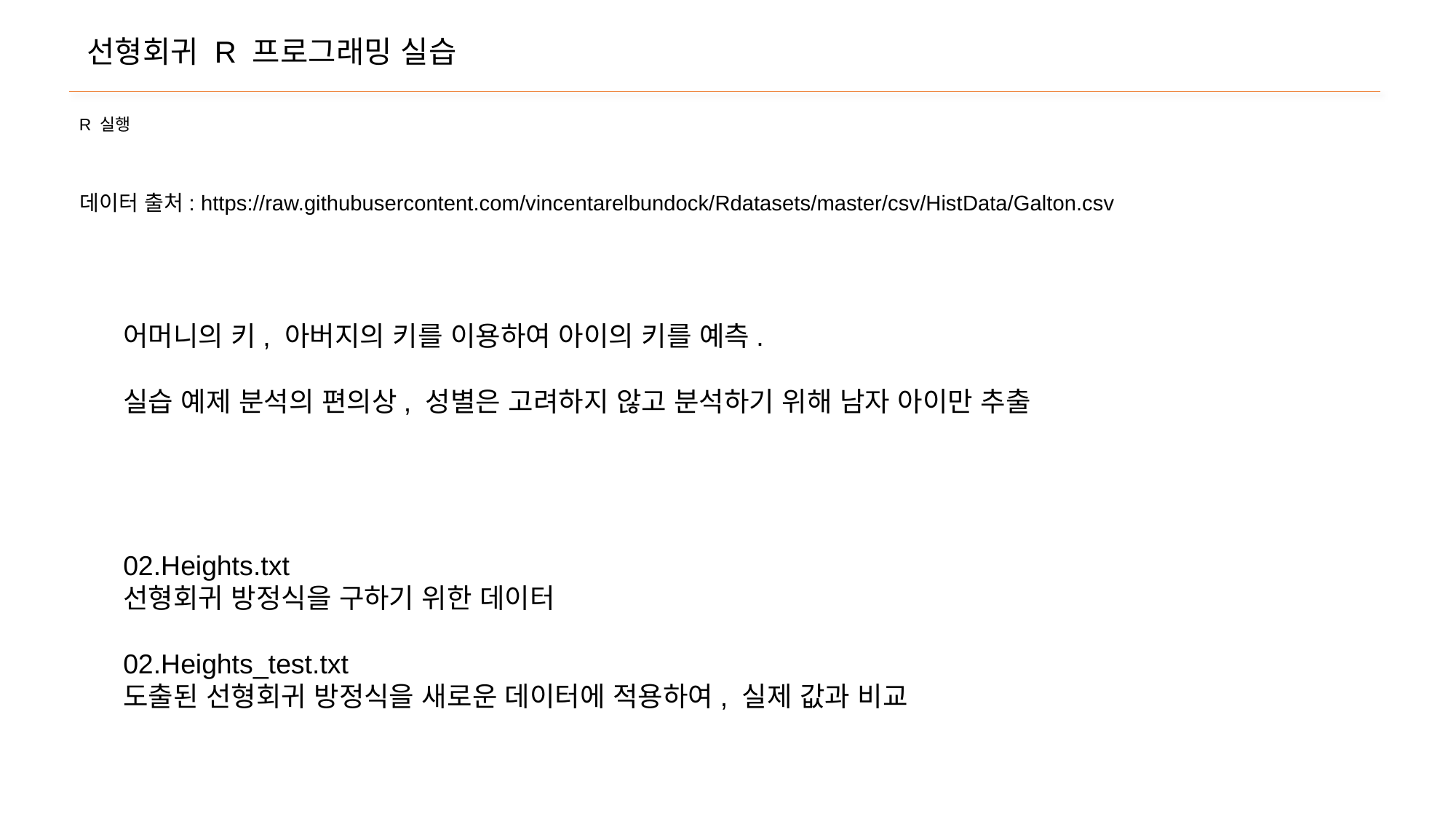

선형회귀 R 프로그래밍 실습
R 실행
데이터 출처: https://raw.githubusercontent.com/vincentarelbundock/Rdatasets/master/csv/HistData/Galton.csv
어머니의 키, 아버지의 키를 이용하여 아이의 키를 예측.

실습 예제 분석의 편의상, 성별은 고려하지 않고 분석하기 위해 남자 아이만 추출

02.Heights.txt
선형회귀 방정식을 구하기 위한 데이터

02.Heights_test.txt
도출된 선형회귀 방정식을 새로운 데이터에 적용하여, 실제 값과 비교